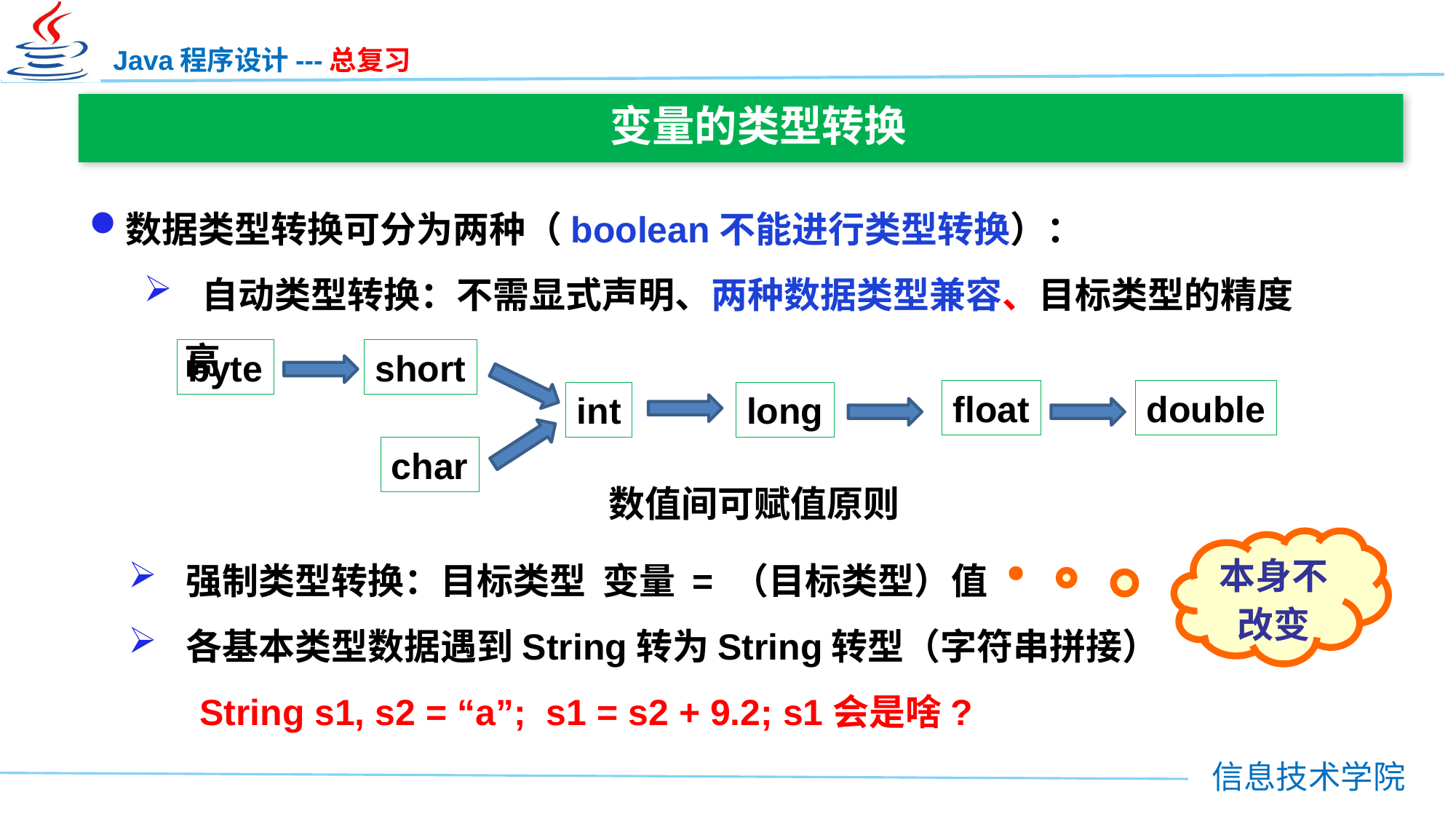

变量的类型转换
数据类型转换可分为两种（boolean不能进行类型转换）：
 自动类型转换：不需显式声明、两种数据类型兼容、目标类型的精度高

byte
short

float
double
int
long

char
数值间可赋值原则
 强制类型转换：目标类型  变量 = （目标类型）值
 各基本类型数据遇到String转为String转型（字符串拼接）
       String s1, s2 = “a”;  s1 = s2 + 9.2; s1会是啥?
本身不
改变